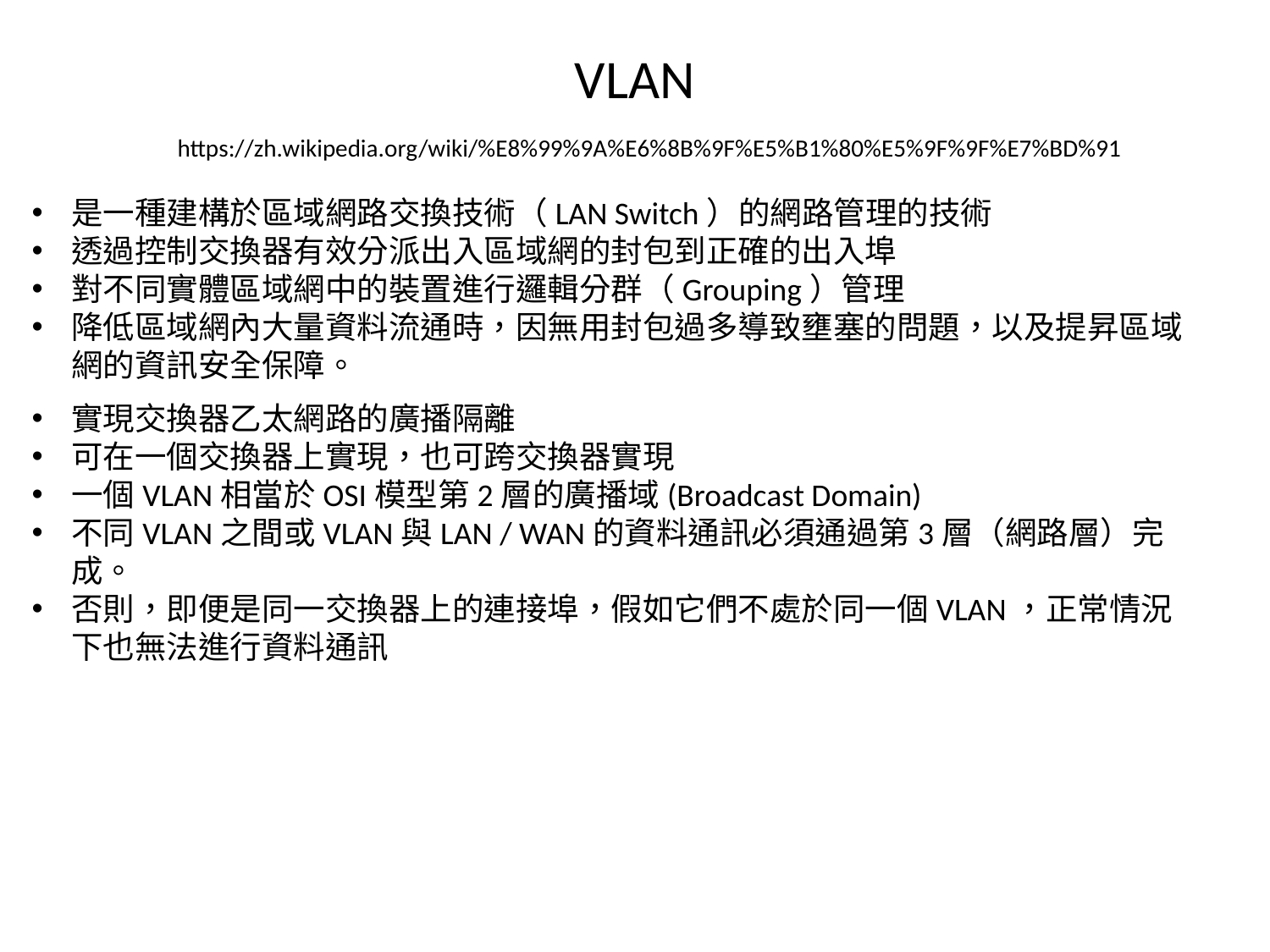

# VLAN
https://zh.wikipedia.org/wiki/%E8%99%9A%E6%8B%9F%E5%B1%80%E5%9F%9F%E7%BD%91
是一種建構於區域網路交換技術（LAN Switch）的網路管理的技術
透過控制交換器有效分派出入區域網的封包到正確的出入埠
對不同實體區域網中的裝置進行邏輯分群（Grouping）管理
降低區域網內大量資料流通時，因無用封包過多導致壅塞的問題，以及提昇區域網的資訊安全保障。
實現交換器乙太網路的廣播隔離
可在一個交換器上實現，也可跨交換器實現
一個VLAN相當於OSI模型第2層的廣播域(Broadcast Domain)
不同VLAN之間或VLAN與LAN / WAN的資料通訊必須通過第3層（網路層）完成。
否則，即便是同一交換器上的連接埠，假如它們不處於同一個VLAN，正常情況下也無法進行資料通訊